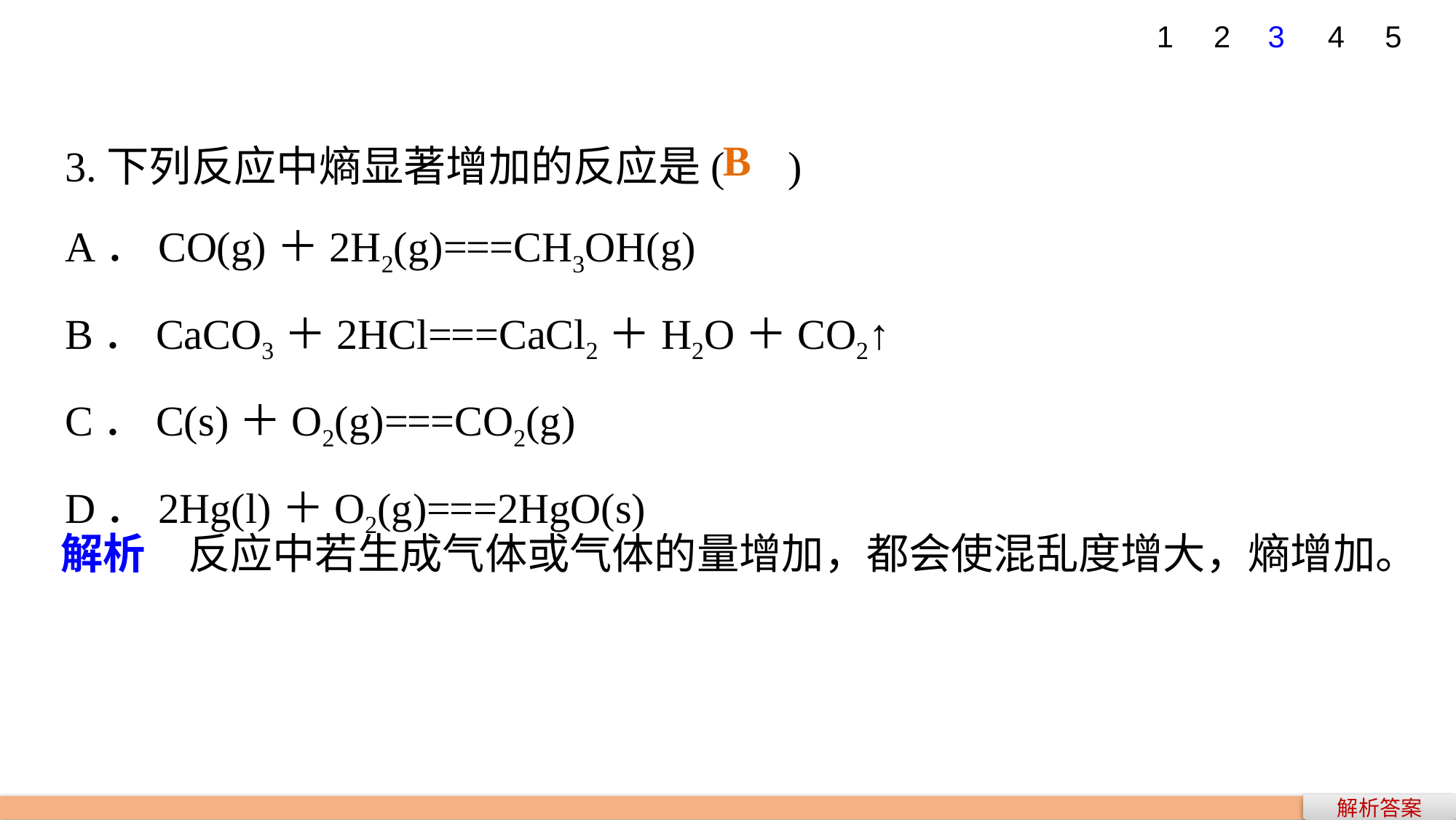

1
2
3
4
5
3.下列反应中熵显著增加的反应是(      )
A．CO(g)＋2H2(g)===CH3OH(g)
B．CaCO3＋2HCl===CaCl2＋H2O＋CO2↑
C．C(s)＋O2(g)===CO2(g)
D．2Hg(l)＋O2(g)===2HgO(s)
B
解析　反应中若生成气体或气体的量增加，都会使混乱度增大，熵增加。
解析答案